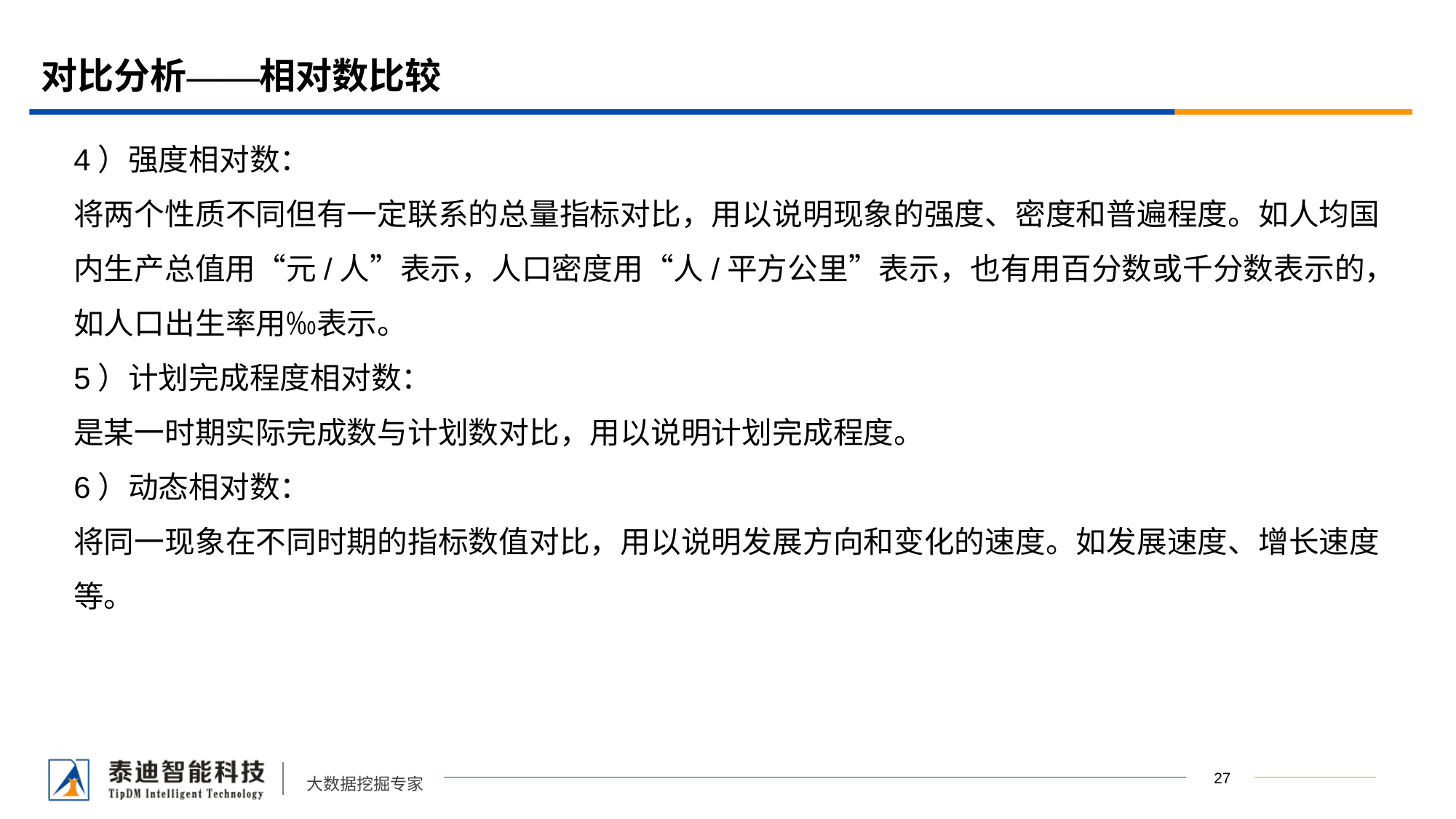

# 对比分析——相对数比较
4）强度相对数：
将两个性质不同但有一定联系的总量指标对比，用以说明现象的强度、密度和普遍程度。如人均国内生产总值用“元/人”表示，人口密度用“人/平方公里”表示，也有用百分数或千分数表示的，如人口出生率用‰表示。
5）计划完成程度相对数：
是某一时期实际完成数与计划数对比，用以说明计划完成程度。
6）动态相对数：
将同一现象在不同时期的指标数值对比，用以说明发展方向和变化的速度。如发展速度、增长速度等。